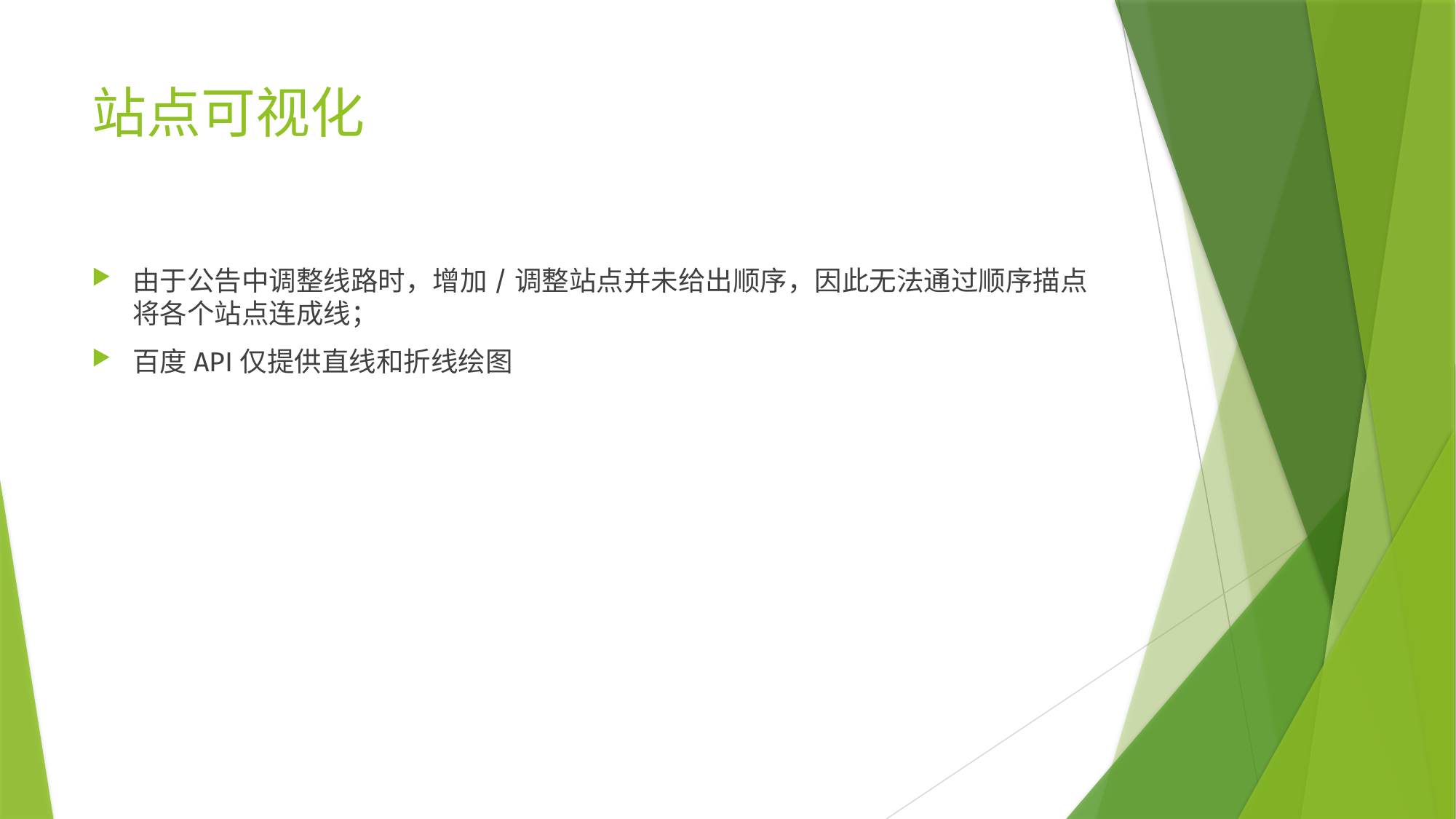

# 站点可视化
由于公告中调整线路时，增加/调整站点并未给出顺序，因此无法通过顺序描点将各个站点连成线；
百度API仅提供直线和折线绘图